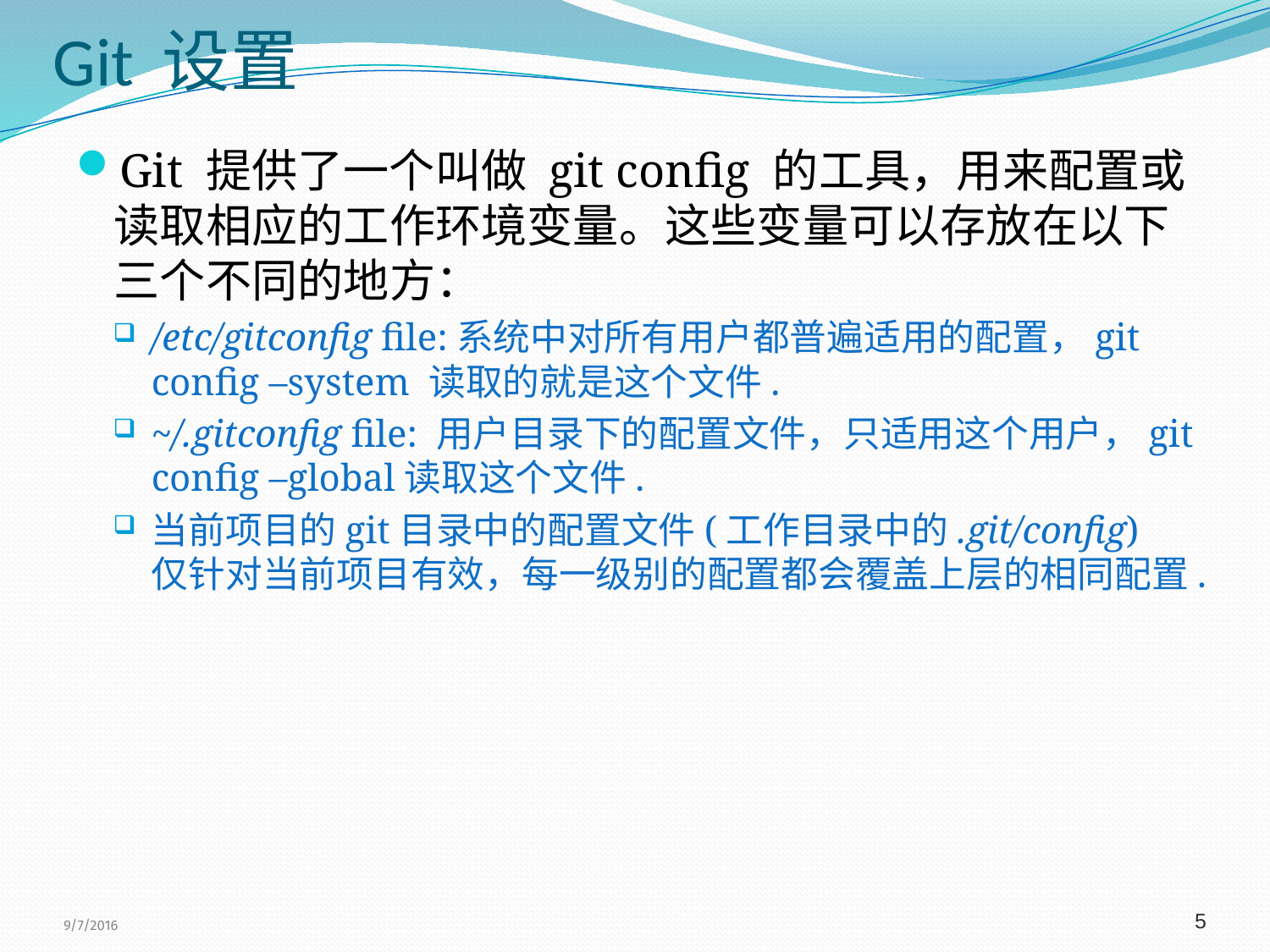

# Git 设置
Git 提供了一个叫做 git config 的工具，用来配置或读取相应的工作环境变量。这些变量可以存放在以下三个不同的地方：
/etc/gitconfig file:系统中对所有用户都普遍适用的配置，git config –system 读取的就是这个文件.
~/.gitconfig file: 用户目录下的配置文件，只适用这个用户，git config –global读取这个文件.
当前项目的git目录中的配置文件(工作目录中的.git/config) 仅针对当前项目有效，每一级别的配置都会覆盖上层的相同配置.
9/7/2016
5